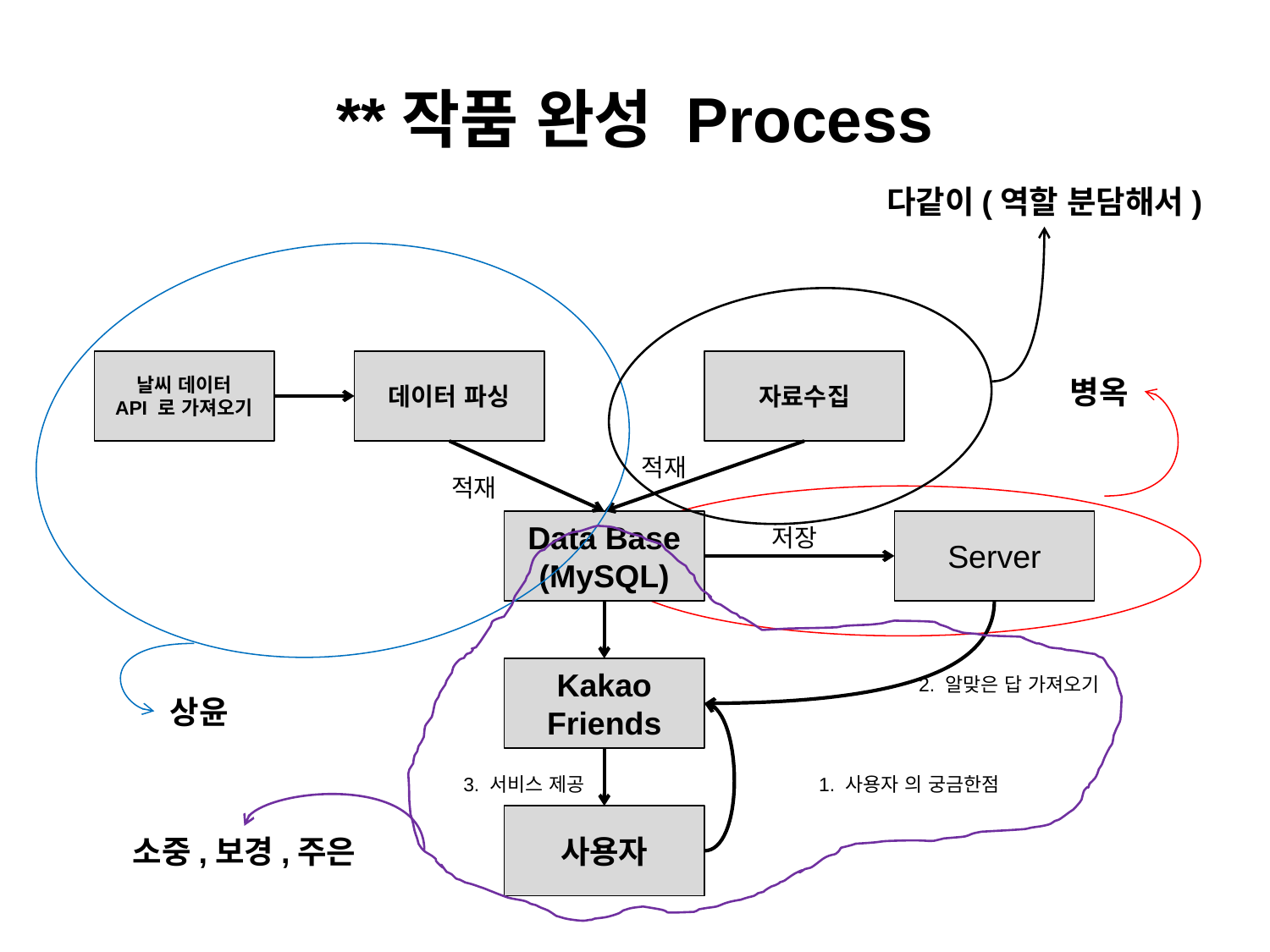

# **작품 완성 Process
다같이(역할 분담해서)

날씨 데이터
API 로 가져오기
데이터 파싱
자료수집
병옥
적재
적재
Data Base
(MySQL)
Server
저장

Kakao Friends
2. 알맞은 답 가져오기
상윤
3. 서비스 제공
1. 사용자 의 궁금한점
사용자
소중,보경,주은